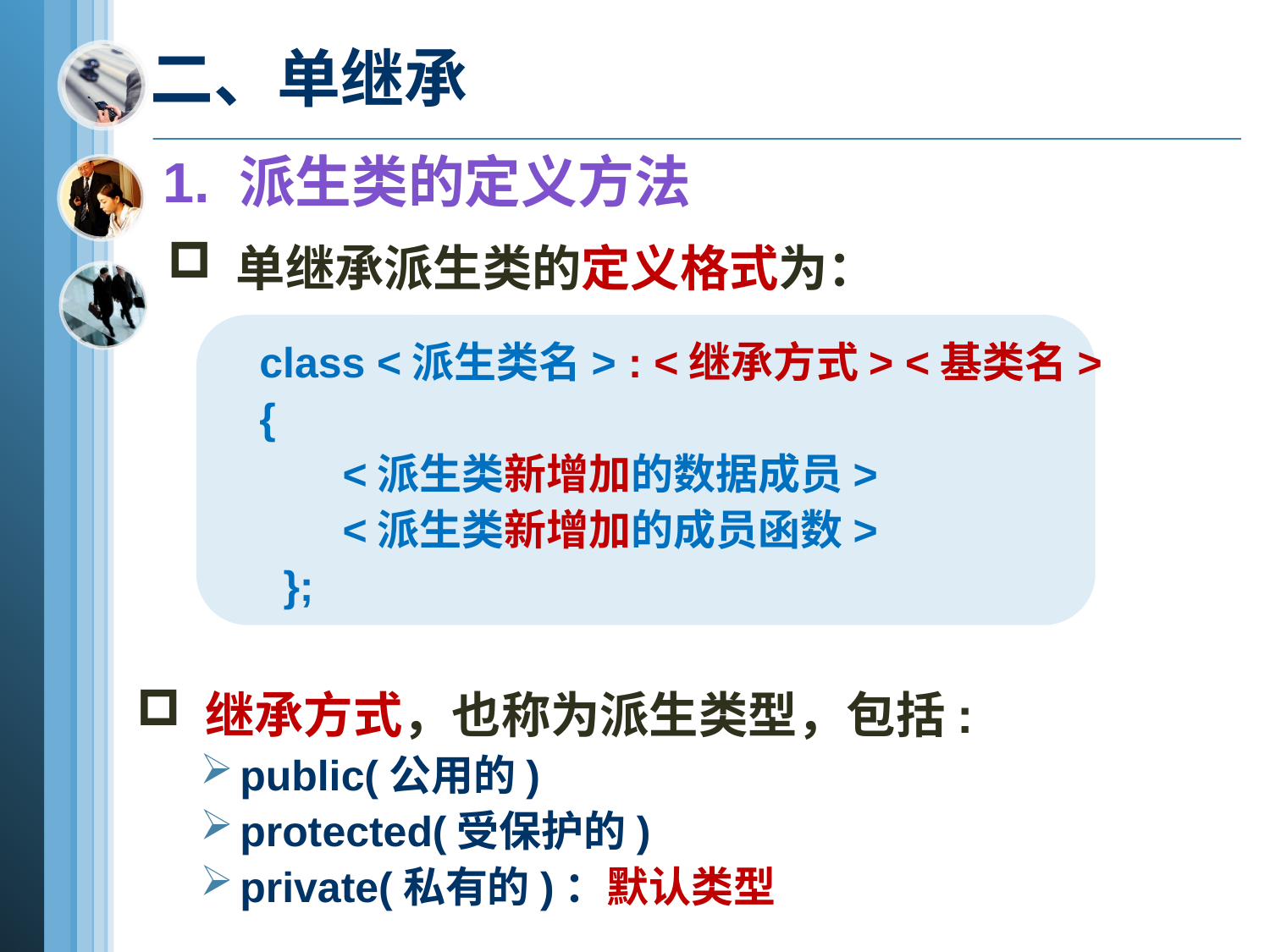

# 二、单继承
1. 派生类的定义方法

 单继承派生类的定义格式为：
   class <派生类名> : <继承方式> <基类名>
   {
          <派生类新增加的数据成员>
          <派生类新增加的成员函数>
     };
 继承方式，也称为派生类型，包括:
public(公用的)
protected(受保护的)
private(私有的)：默认类型